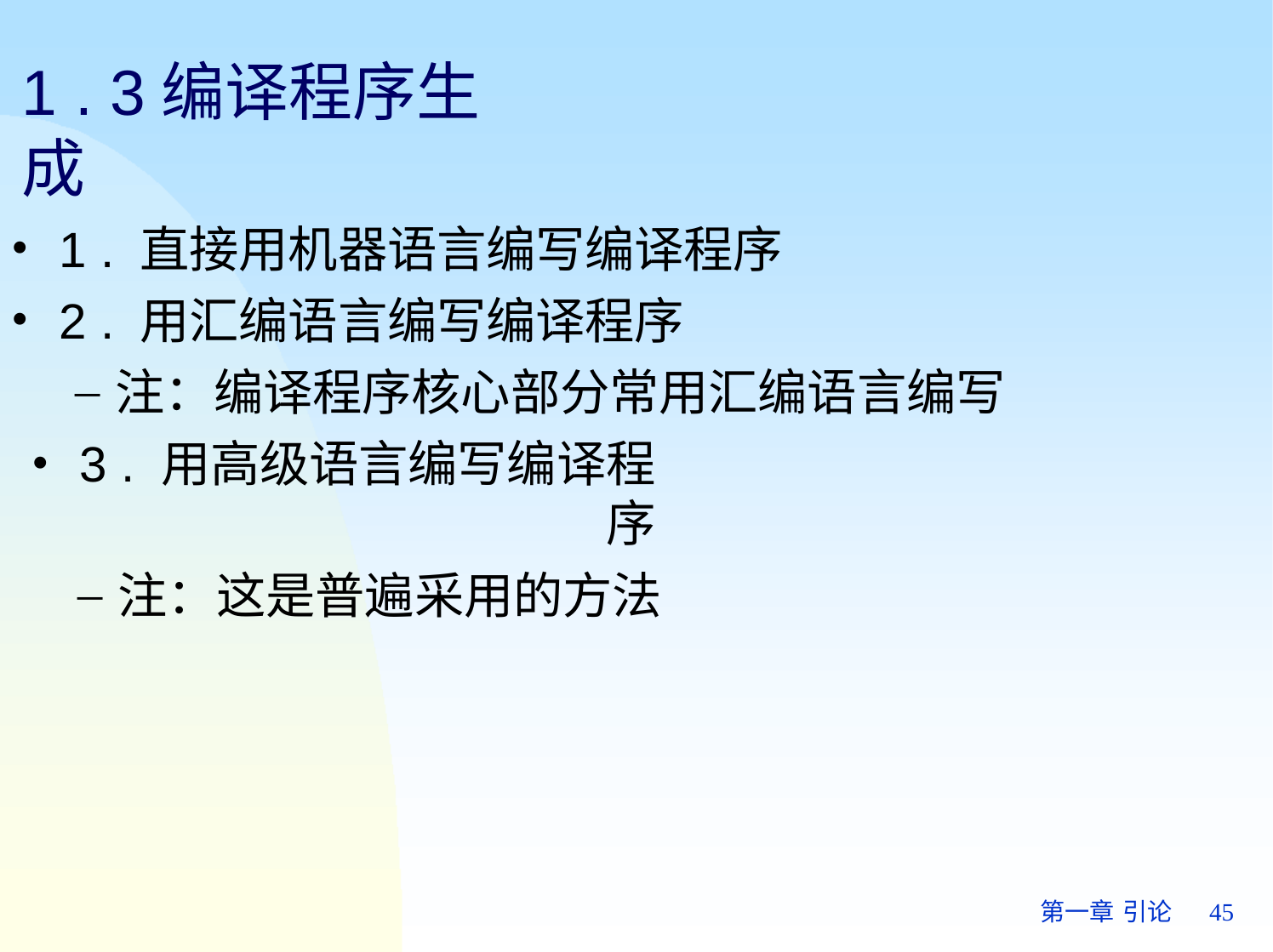

# 1 . 3编译程序生成
1 . 直接用机器语言编写编译程序
2 . 用汇编语言编写编译程序
注：编译程序核心部分常用汇编语言编写
3 . 用高级语言编写编译程序
注：这是普遍采用的方法
第一章 引论	45